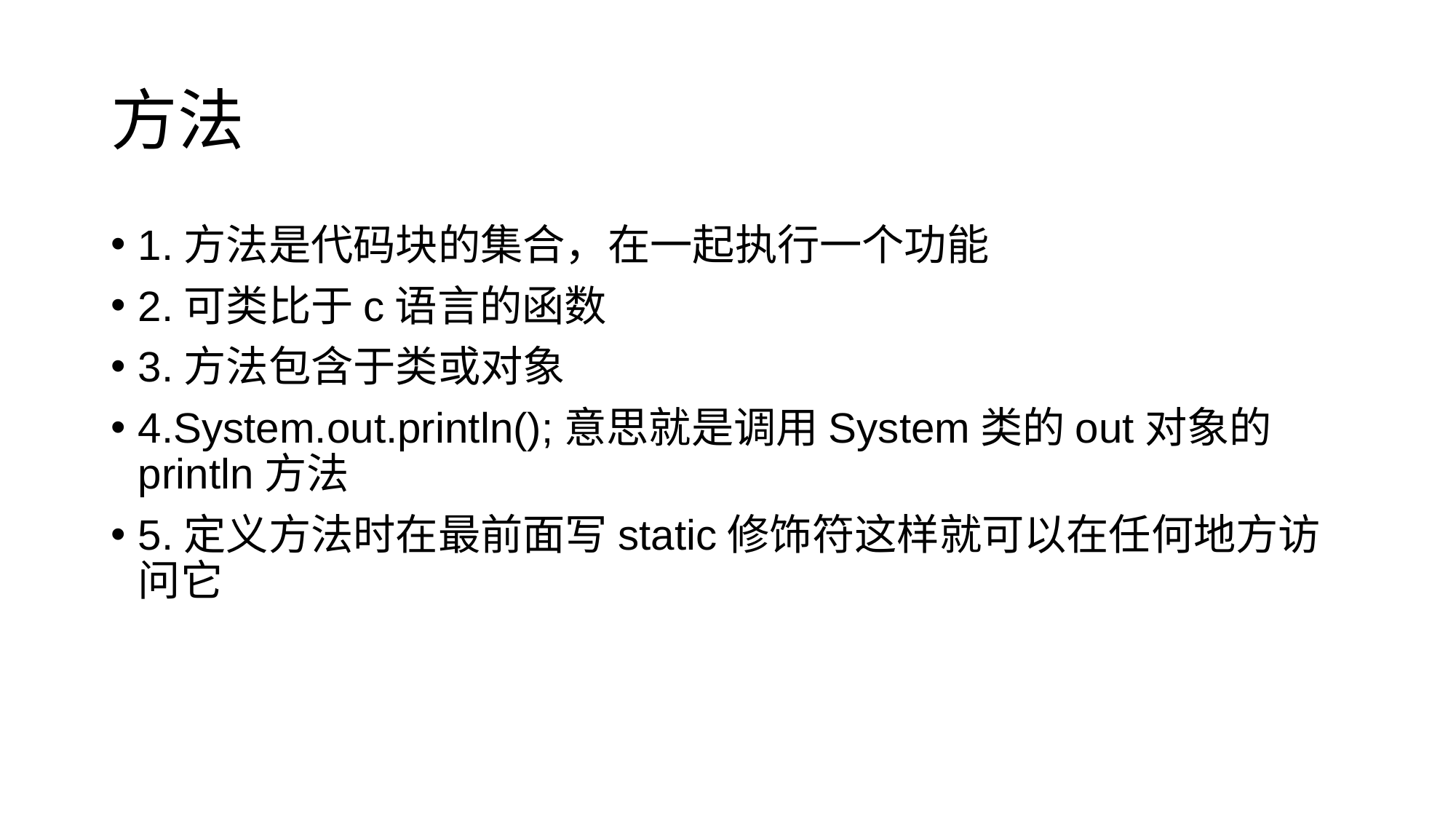

# 方法
1.方法是代码块的集合，在一起执行一个功能
2.可类比于c语言的函数
3.方法包含于类或对象
4.System.out.println();意思就是调用System类的out对象的println方法
5.定义方法时在最前面写static修饰符这样就可以在任何地方访问它